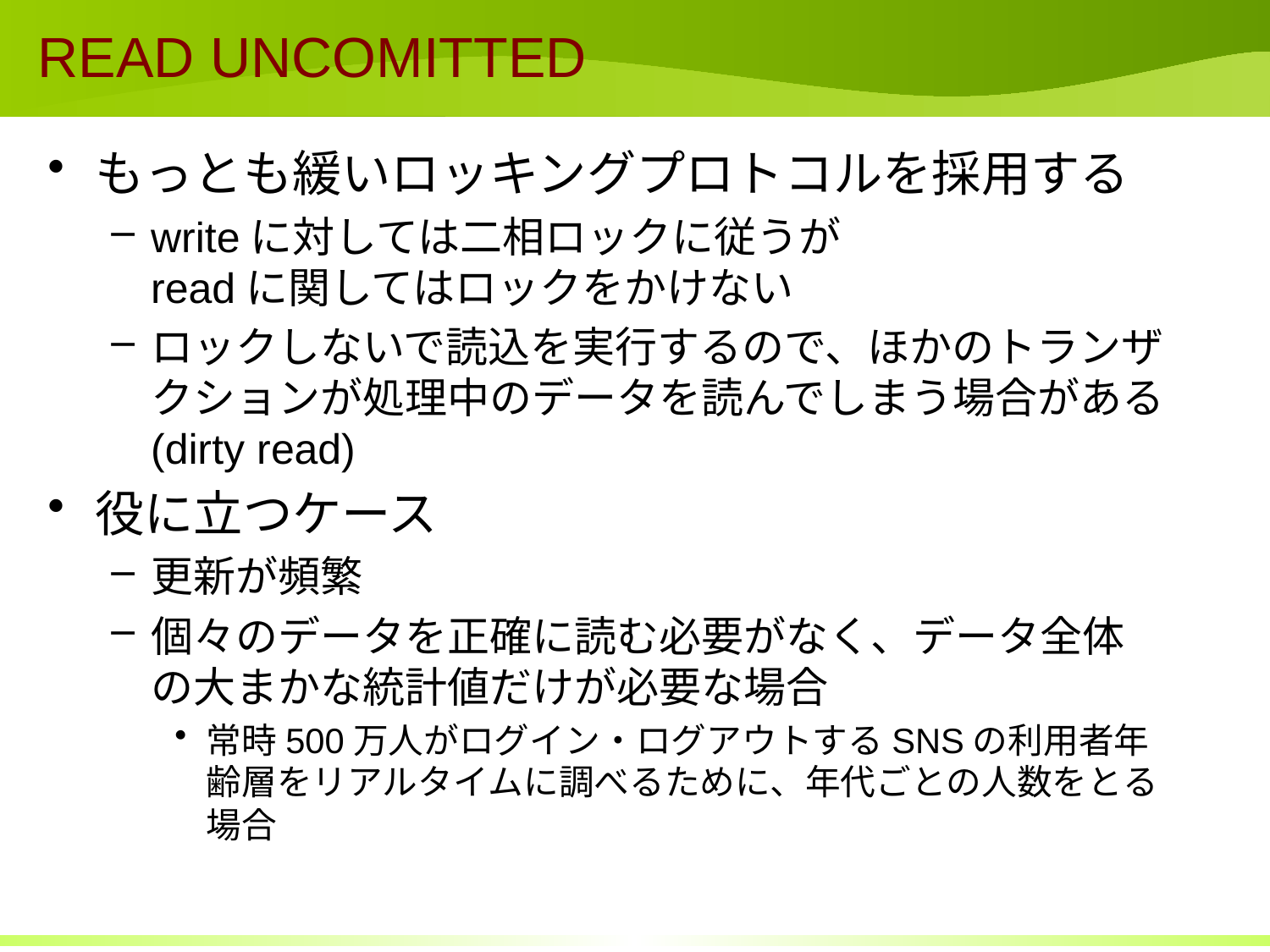

# READ UNCOMITTED
もっとも緩いロッキングプロトコルを採用する
writeに対しては二相ロックに従うが
readに関してはロックをかけない
ロックしないで読込を実行するので、ほかのトランザクションが処理中のデータを読んでしまう場合がある(dirty read)
役に立つケース
更新が頻繁
個々のデータを正確に読む必要がなく、データ全体の大まかな統計値だけが必要な場合
常時500万人がログイン・ログアウトするSNSの利用者年齢層をリアルタイムに調べるために、年代ごとの人数をとる場合